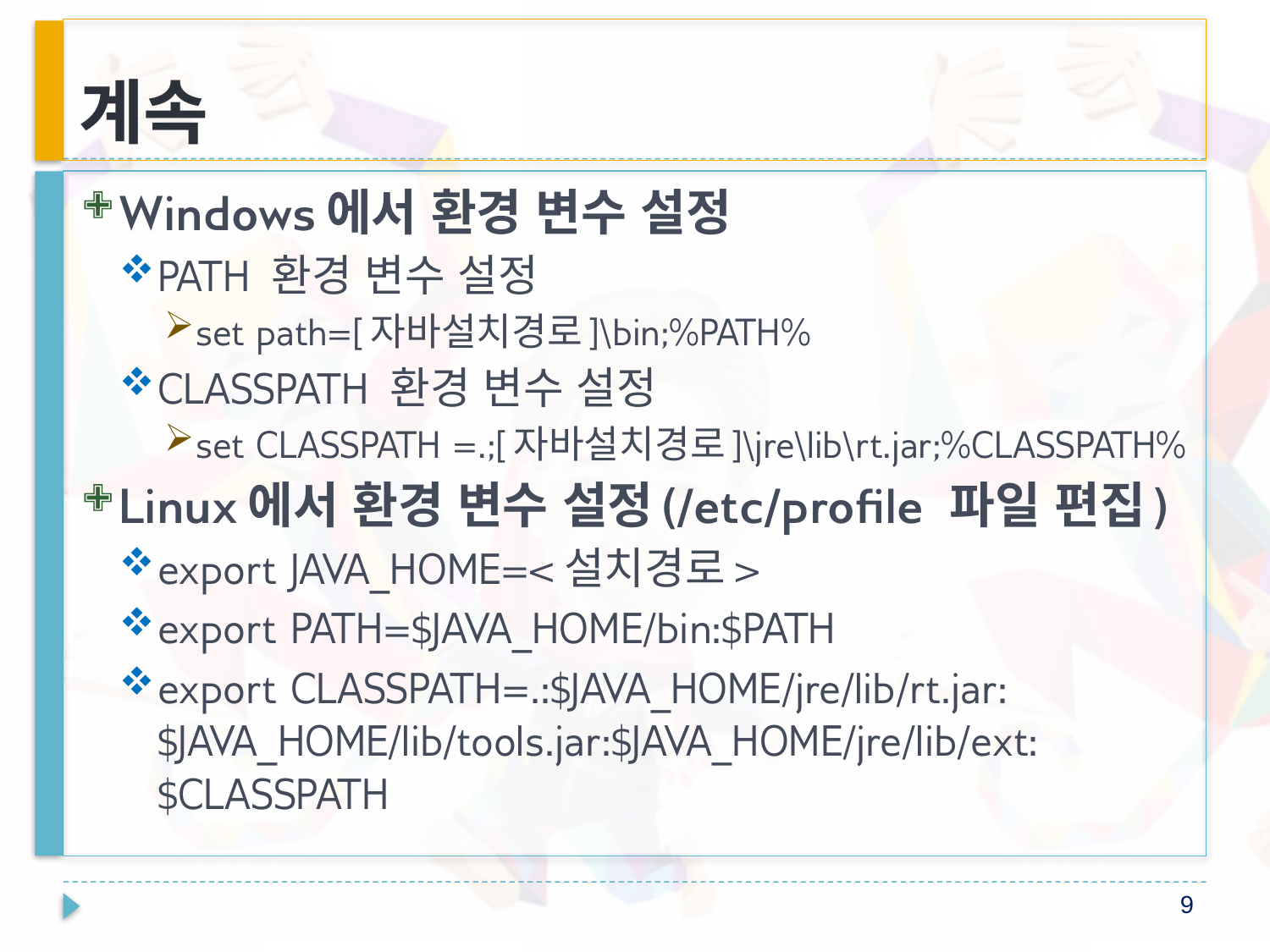

# 계속
Windows에서 환경 변수 설정
PATH 환경 변수 설정
set path=[자바설치경로]\bin;%PATH%
CLASSPATH 환경 변수 설정
set CLASSPATH =.;[자바설치경로]\jre\lib\rt.jar;%CLASSPATH%
Linux에서 환경 변수 설정(/etc/profile 파일 편집)
export JAVA_HOME=<설치경로>
export PATH=$JAVA_HOME/bin:$PATH
export CLASSPATH=.:$JAVA_HOME/jre/lib/rt.jar:$JAVA_HOME/lib/tools.jar:$JAVA_HOME/jre/lib/ext:$CLASSPATH
9